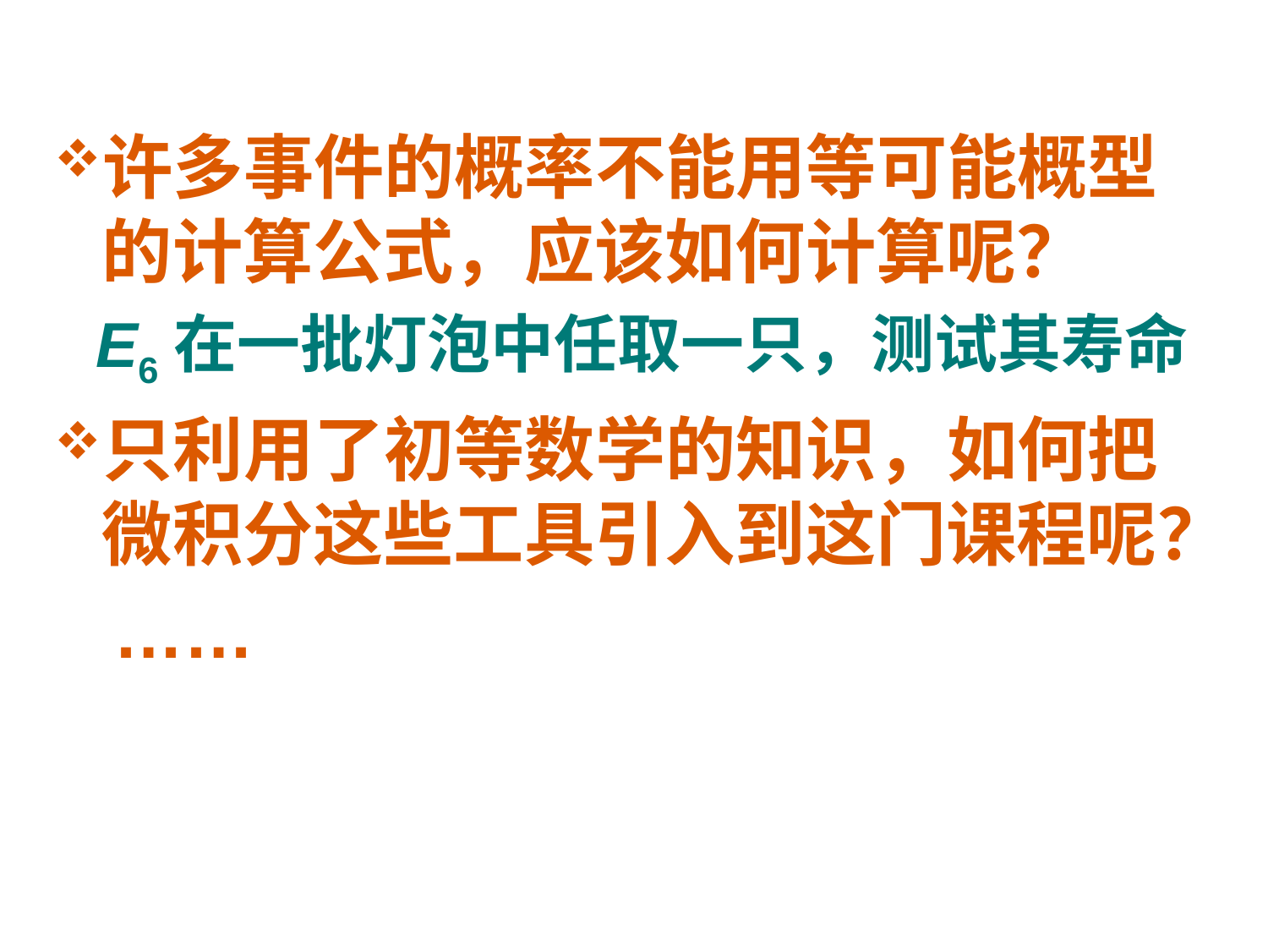

许多事件的概率不能用等可能概型的计算公式，应该如何计算呢？
   E6在一批灯泡中任取一只，测试其寿命
只利用了初等数学的知识，如何把微积分这些工具引入到这门课程呢？
   ……